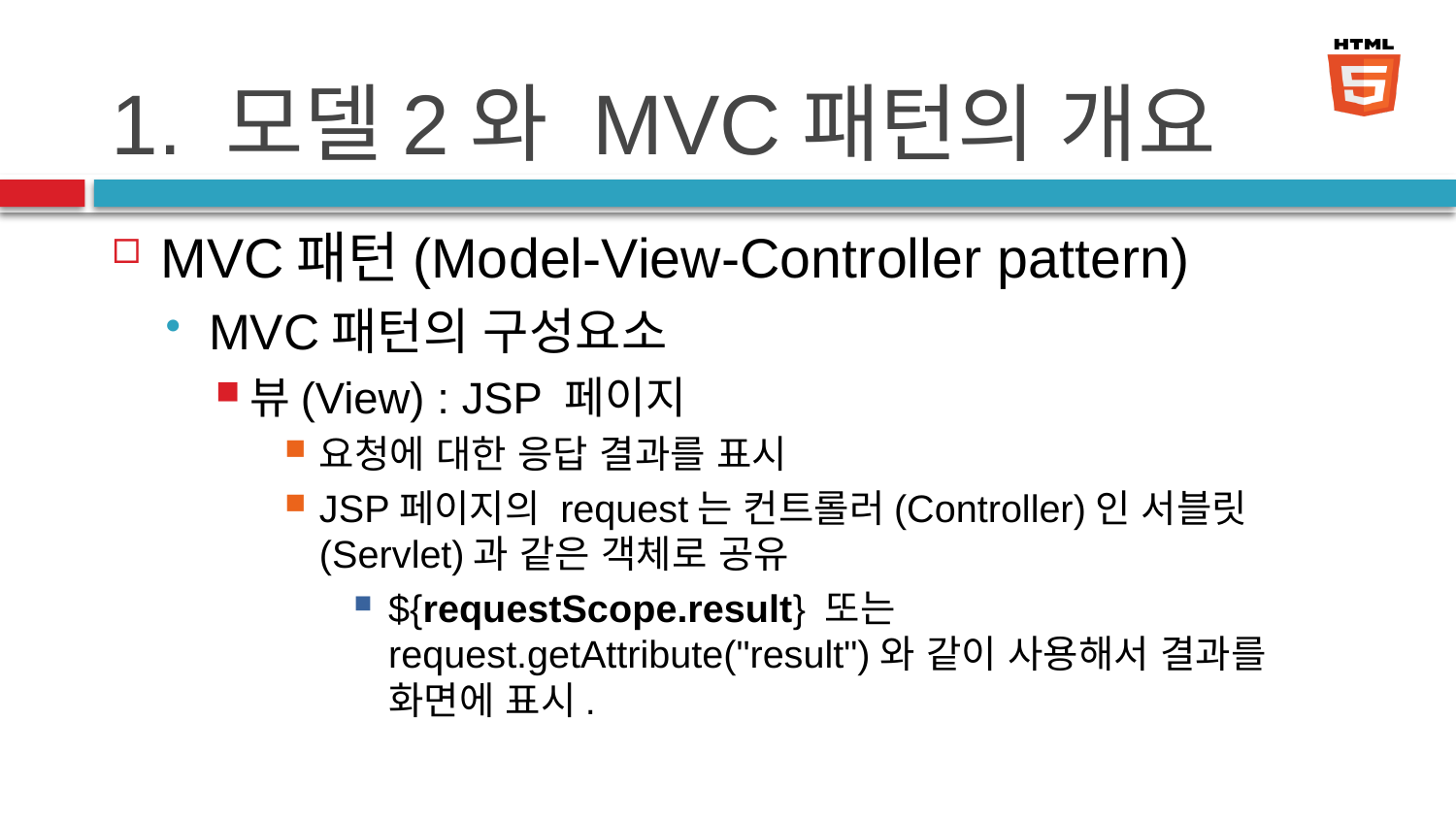

# 1. 모델2와 MVC패턴의 개요
MVC패턴(Model-View-Controller pattern)
MVC패턴의 구성요소
뷰(View) : JSP 페이지
요청에 대한 응답 결과를 표시
JSP페이지의 request는 컨트롤러(Controller)인 서블릿(Servlet)과 같은 객체로 공유
${requestScope.result} 또는 request.getAttribute("result")와 같이 사용해서 결과를 화면에 표시.